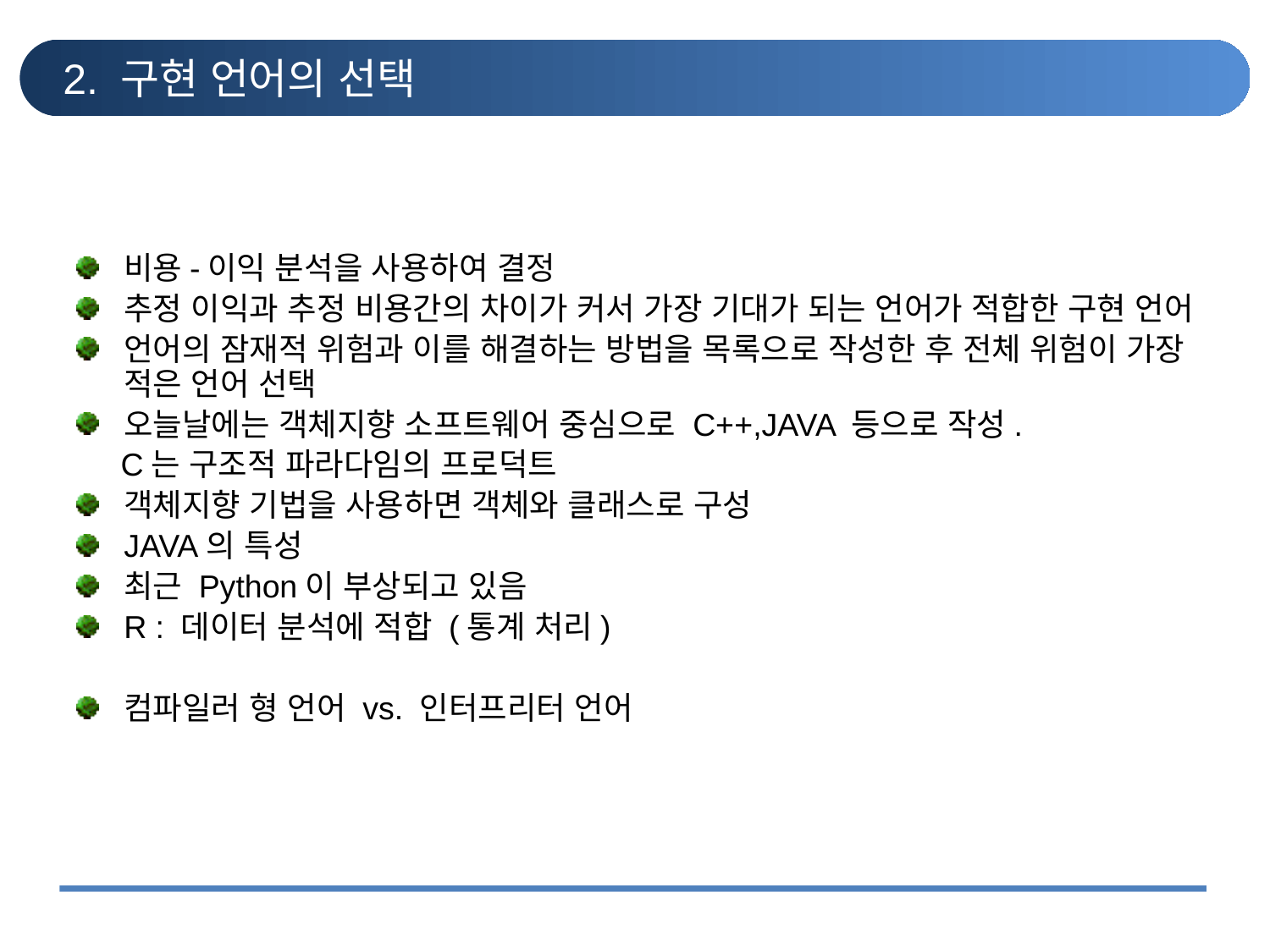

# 2. 구현 언어의 선택

비용-이익 분석을 사용하여 결정
추정 이익과 추정 비용간의 차이가 커서 가장 기대가 되는 언어가 적합한 구현 언어
언어의 잠재적 위험과 이를 해결하는 방법을 목록으로 작성한 후 전체 위험이 가장 적은 언어 선택
오늘날에는 객체지향 소프트웨어 중심으로 C++,JAVA 등으로 작성.
     C는 구조적 파라다임의 프로덕트
객체지향 기법을 사용하면 객체와 클래스로 구성
JAVA의 특성
최근 Python이 부상되고 있음
R : 데이터 분석에 적합 (통계 처리)

컴파일러 형 언어 vs. 인터프리터 언어